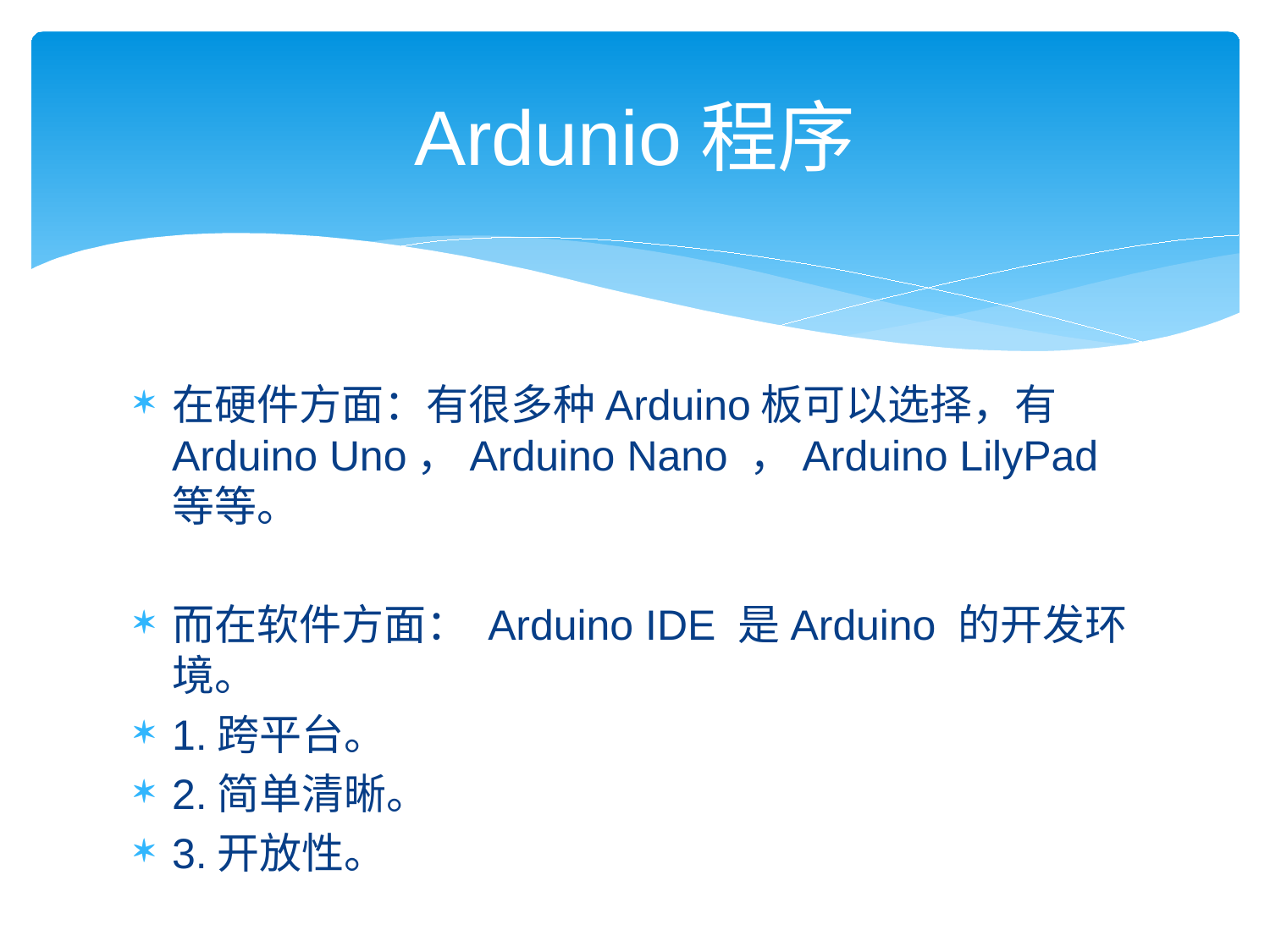

# Ardunio程序
在硬件方面：有很多种Arduino板可以选择，有Arduino Uno，Arduino Nano ，Arduino LilyPad等等。

而在软件方面： Arduino IDE 是Arduino 的开发环境。
1.跨平台。
2.简单清晰。
3.开放性。